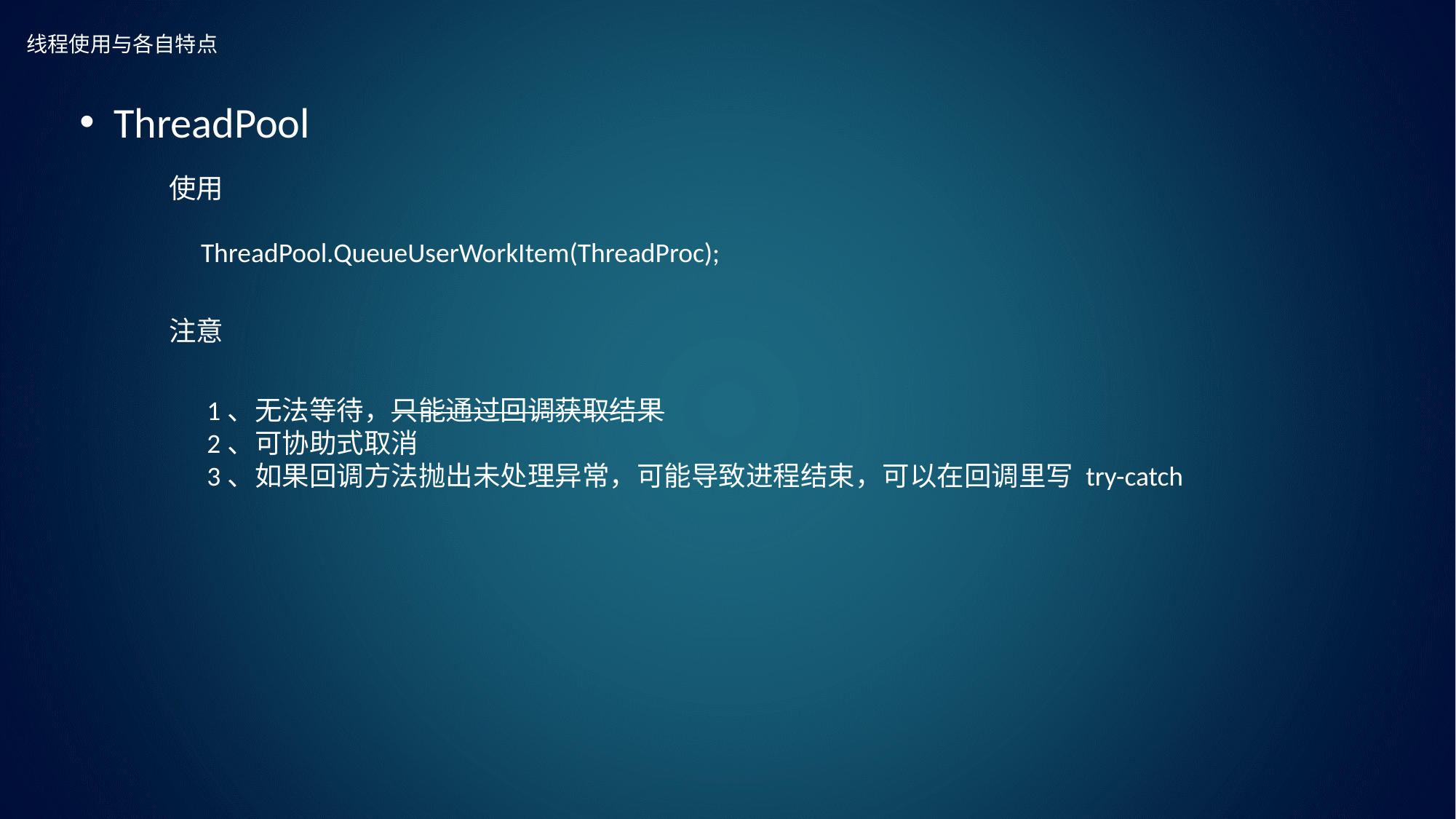

# 线程使用与各自特点
ThreadPool
使用
ThreadPool.QueueUserWorkItem(ThreadProc);
注意
1、无法等待，只能通过回调获取结果
2、可协助式取消
3、如果回调方法抛出未处理异常，可能导致进程结束，可以在回调里写 try-catch